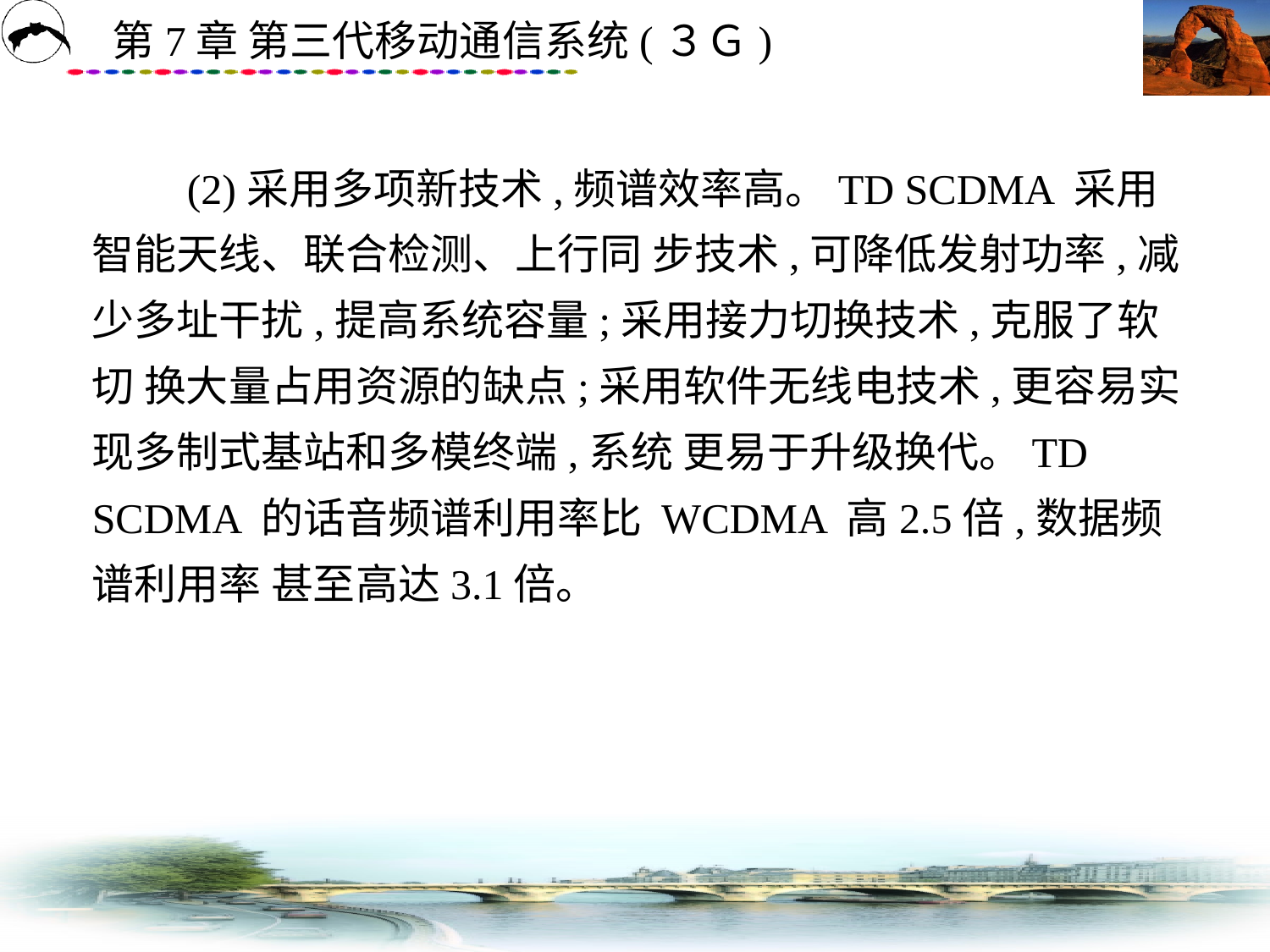

# (2)采用多项新技术,频谱效率高。TD SCDMA 采用智能天线、联合检测、上行同 步技术,可降低发射功率,减少多址干扰,提高系统容量;采用接力切换技术,克服了软切 换大量占用资源的缺点;采用软件无线电技术,更容易实现多制式基站和多模终端,系统 更易于升级换代。TD SCDMA 的话音频谱利用率比 WCDMA 高2.5倍,数据频谱利用率 甚至高达3.1倍。